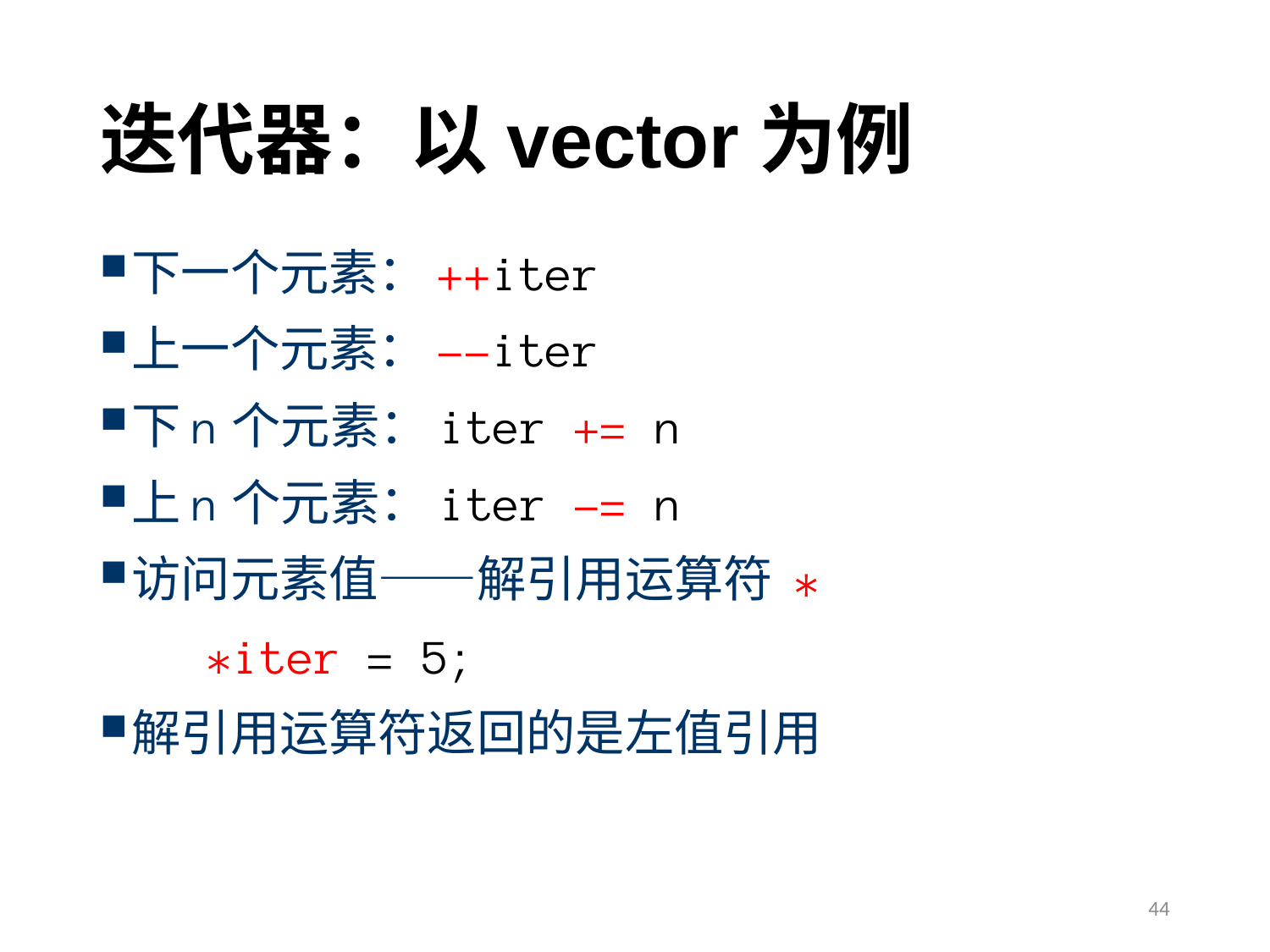

# 迭代器：以vector为例
下一个元素：++iter
上一个元素：--iter
下n个元素：iter += n
上n个元素：iter -= n
访问元素值——解引用运算符 *
    *iter = 5;
解引用运算符返回的是左值引用
44